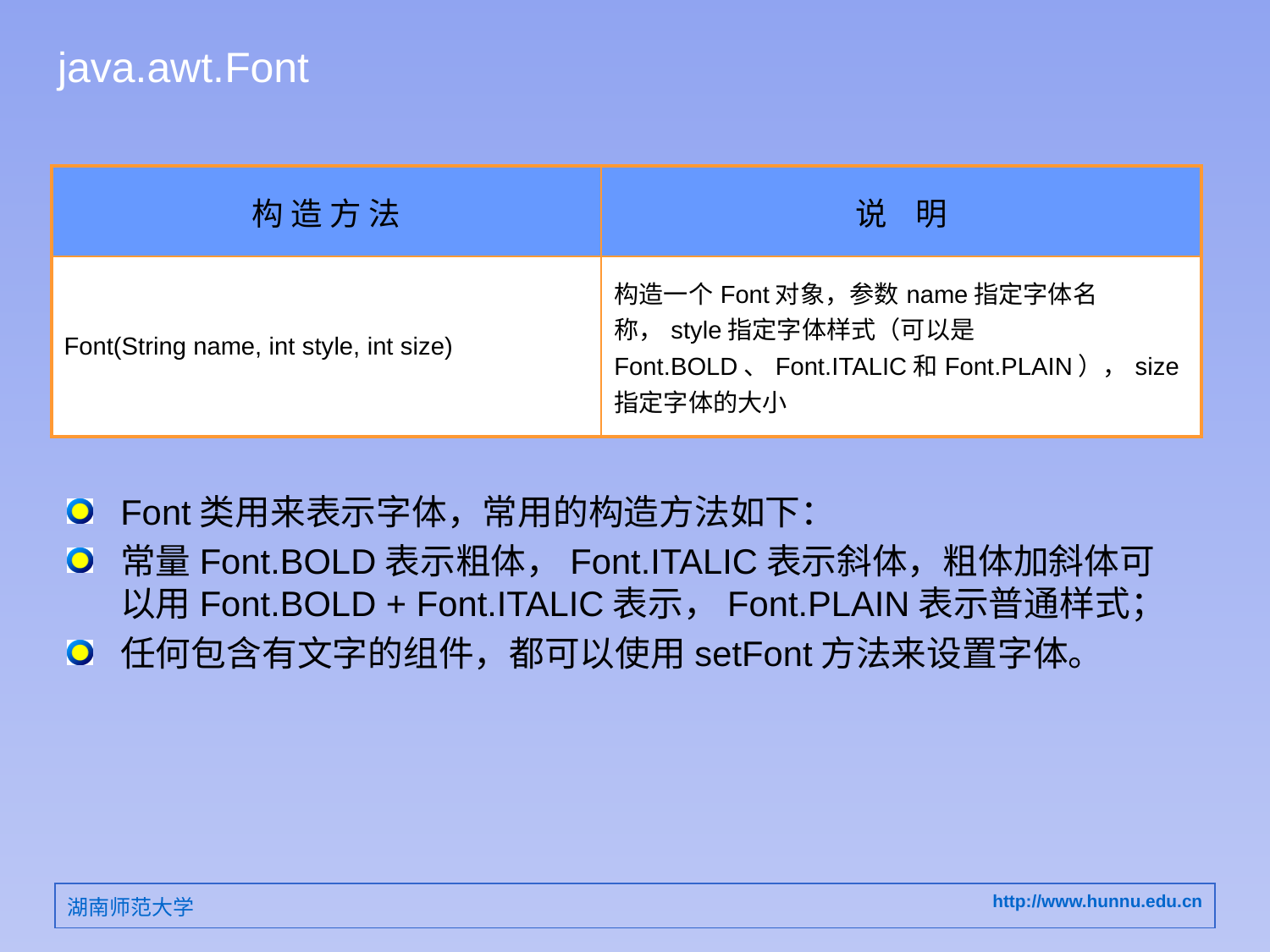

# java.awt.Font
| 构 造 方 法 | 说 明 |
| --- | --- |
| Font(String name, int style, int size) | 构造一个Font对象，参数name指定字体名称，style指定字体样式（可以是Font.BOLD、Font.ITALIC和Font.PLAIN），size指定字体的大小 |
Font类用来表示字体，常用的构造方法如下：

Font类用来表示字体，常用的构造方法如下：
常量Font.BOLD表示粗体，Font.ITALIC表示斜体，粗体加斜体可以用Font.BOLD + Font.ITALIC表示，Font.PLAIN表示普通样式；
任何包含有文字的组件，都可以使用setFont方法来设置字体。